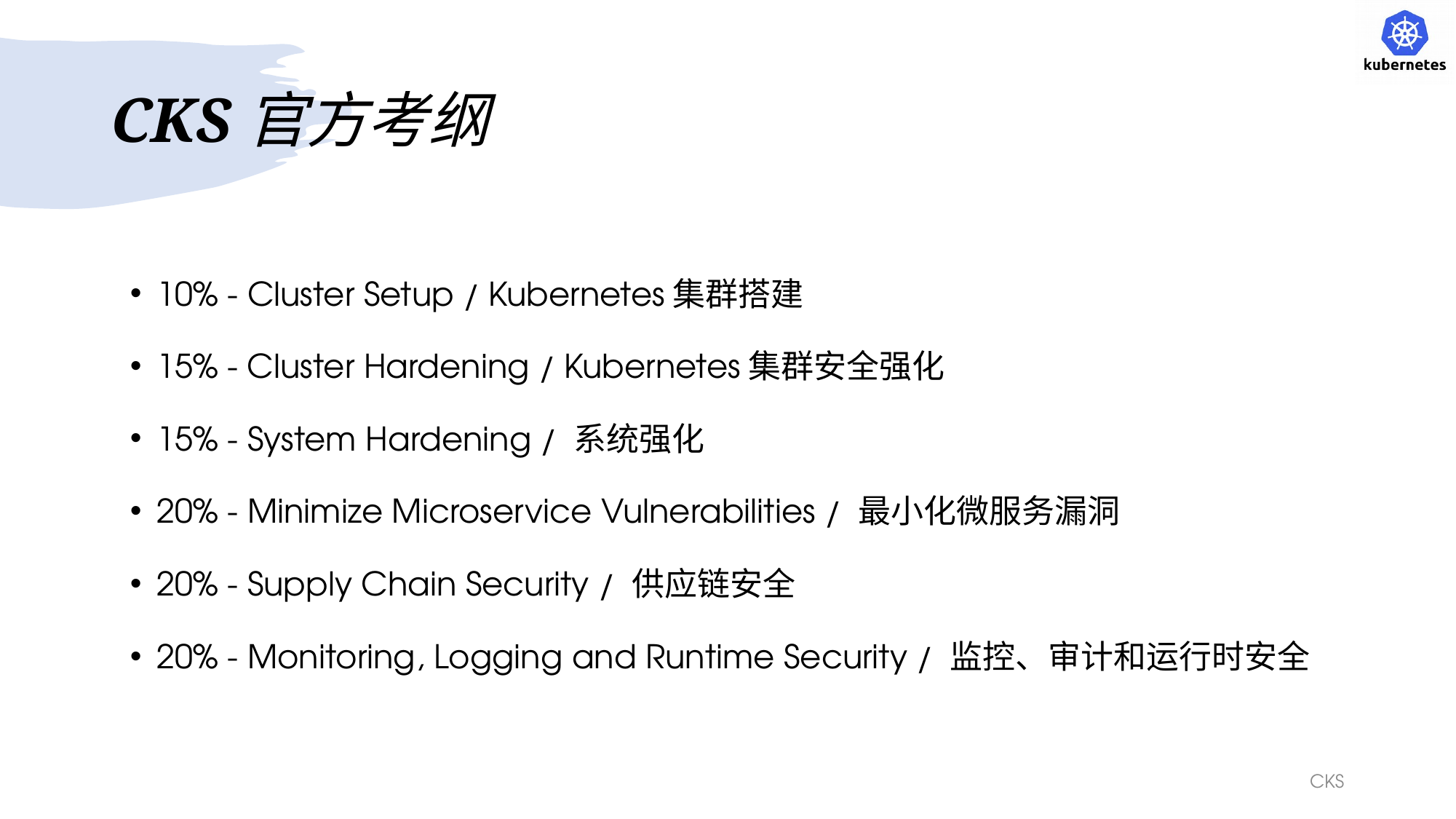

# CKS官方考纲
10% - Cluster Setup / Kubernetes集群搭建
15% - Cluster Hardening / Kubernetes集群安全强化
15% - System Hardening / 系统强化
20% - Minimize Microservice Vulnerabilities / 最小化微服务漏洞
20% - Supply Chain Security / 供应链安全
20% - Monitoring, Logging and Runtime Security / 监控、审计和运行时安全
CKS